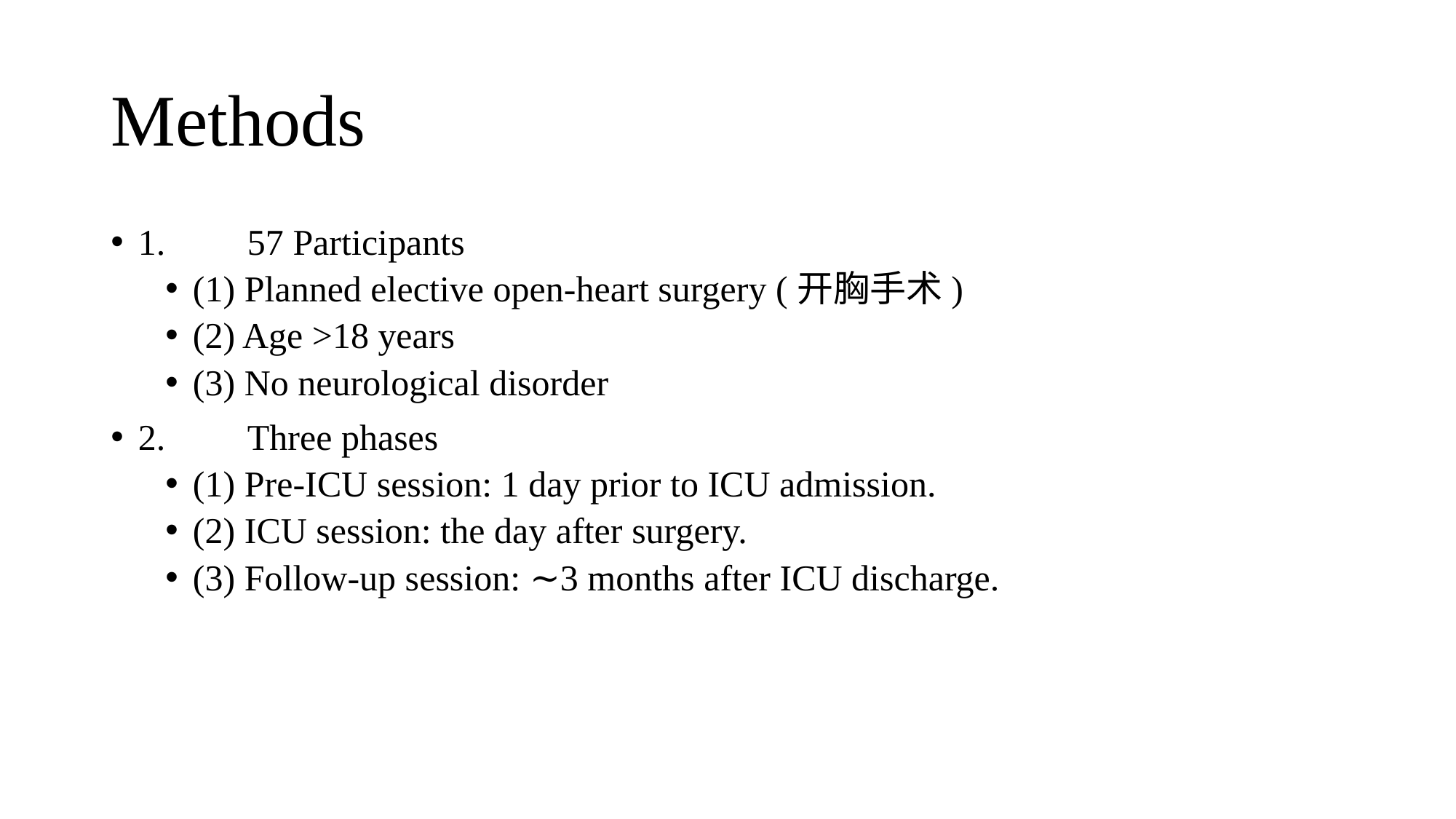

# Methods
1.	57 Participants
(1) Planned elective open-heart surgery (开胸手术)
(2) Age >18 years
(3) No neurological disorder
2.	Three phases
(1) Pre-ICU session: 1 day prior to ICU admission.
(2) ICU session: the day after surgery.
(3) Follow-up session: ∼3 months after ICU discharge.